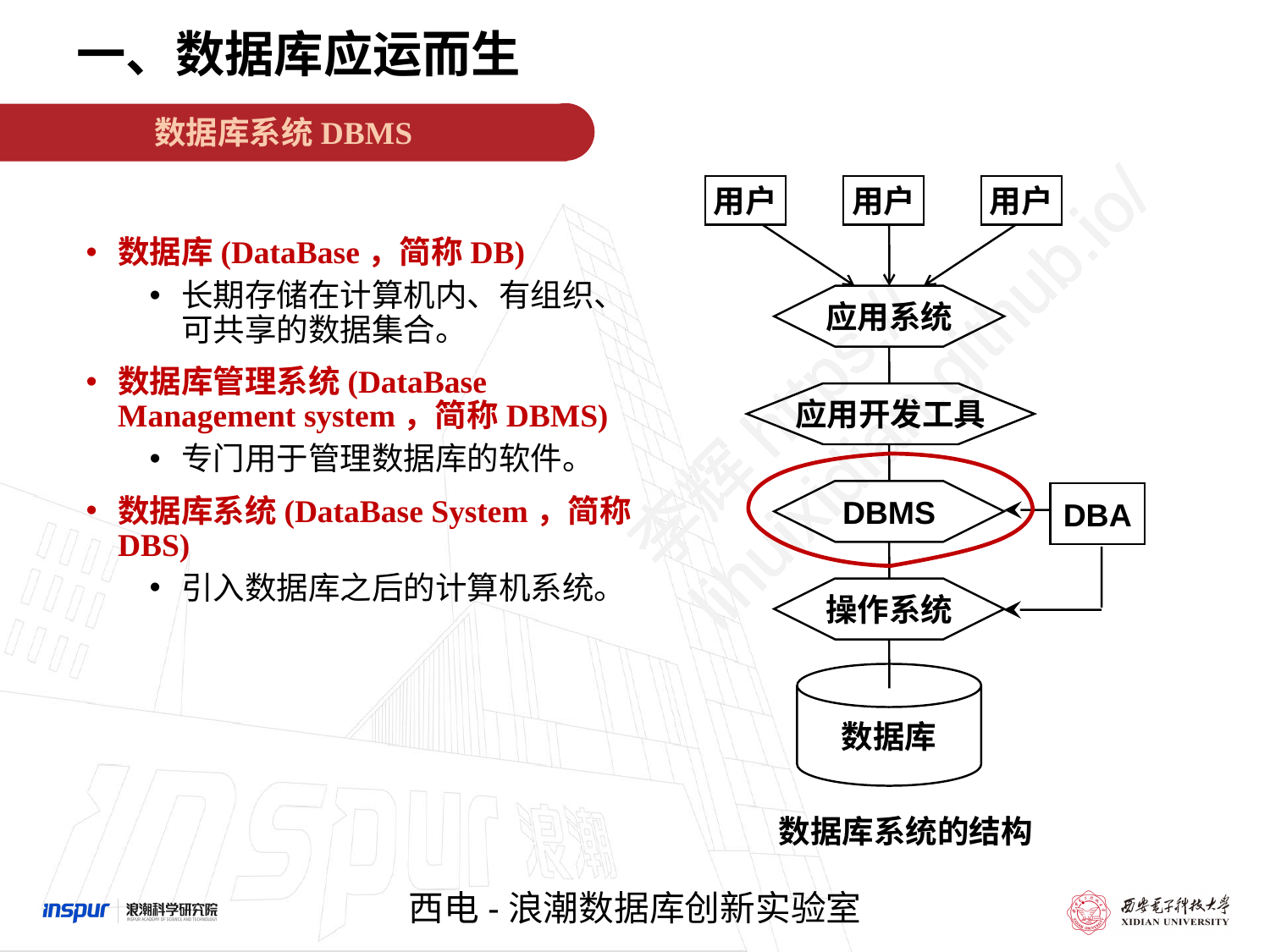

一、数据库应运而生

数据库系统DBMS
用户
用户
用户

应用系统

应用开发工具

DBMS
DBA

操作系统

数据库
数据库(DataBase，简称DB)
长期存储在计算机内、有组织、可共享的数据集合。
数据库管理系统(DataBase Management system，简称DBMS)
专门用于管理数据库的软件。
数据库系统(DataBase System，简称DBS)
引入数据库之后的计算机系统。

数据库系统的结构